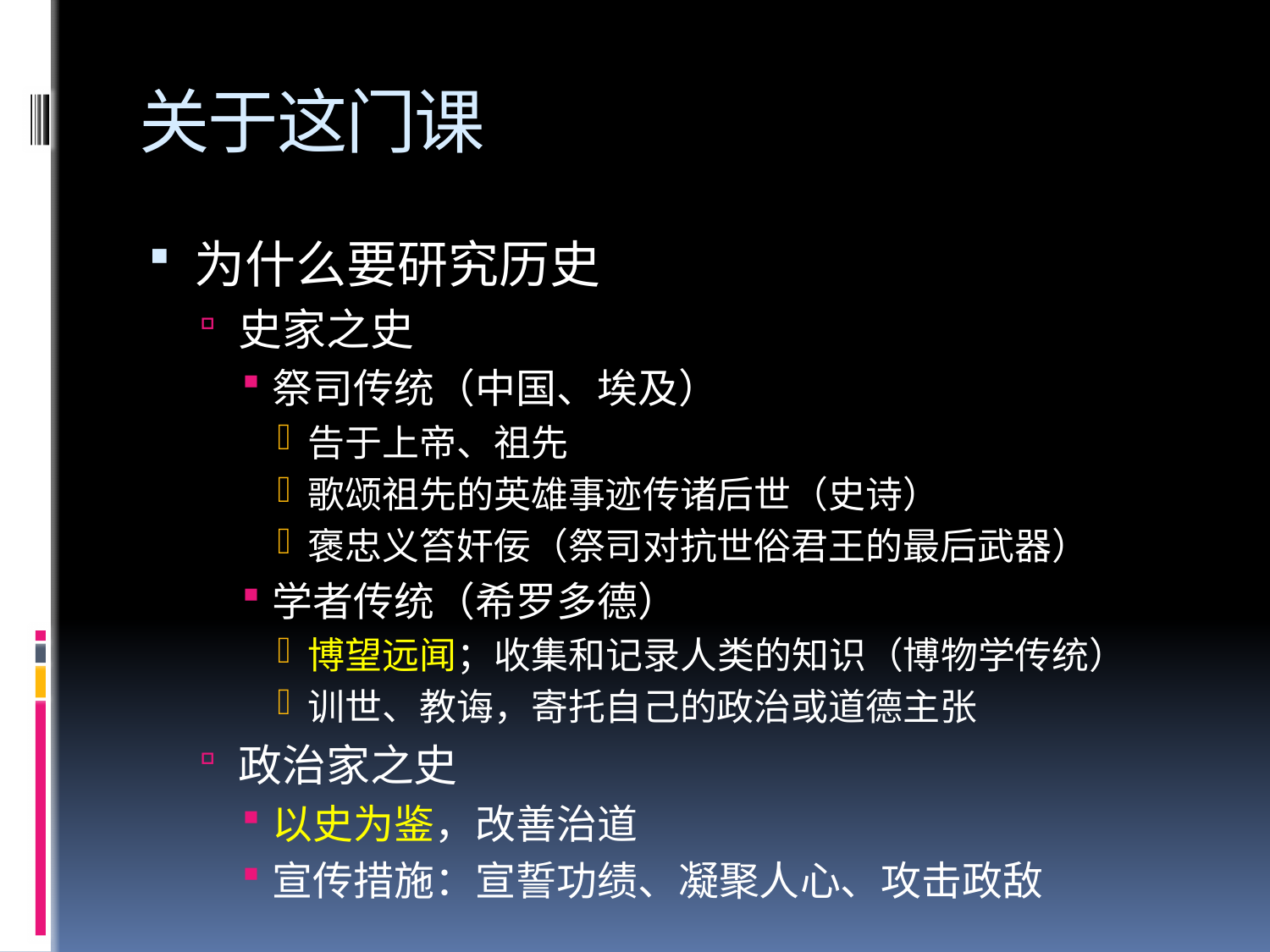

# 关于这门课
为什么要研究历史
史家之史
祭司传统（中国、埃及）
告于上帝、祖先
歌颂祖先的英雄事迹传诸后世（史诗）
褒忠义笞奸佞（祭司对抗世俗君王的最后武器）
学者传统（希罗多德）
博望远闻；收集和记录人类的知识（博物学传统）
训世、教诲，寄托自己的政治或道德主张
政治家之史
以史为鉴，改善治道
宣传措施：宣誓功绩、凝聚人心、攻击政敌